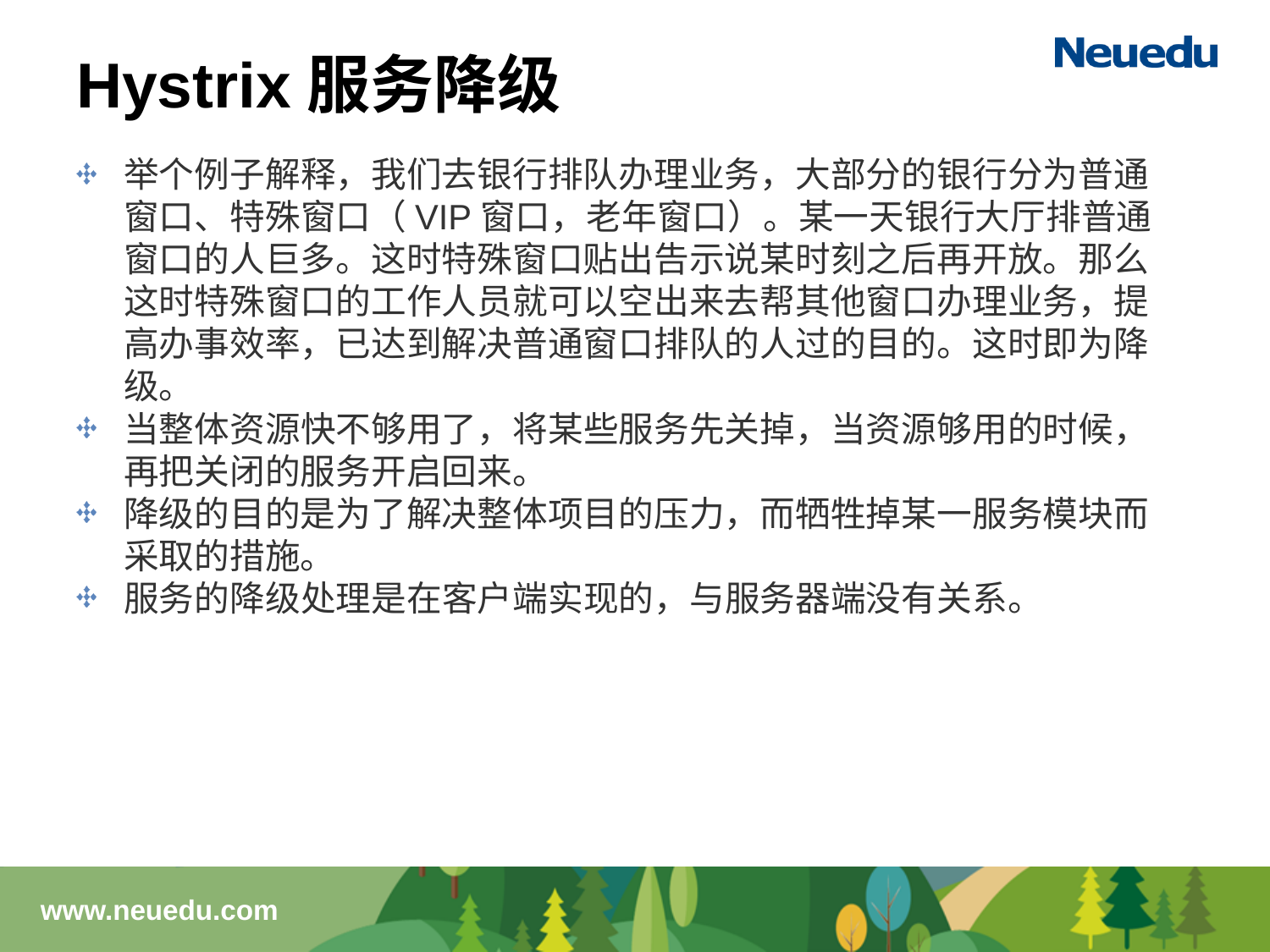

# Hystrix服务降级
举个例子解释，我们去银行排队办理业务，大部分的银行分为普通窗口、特殊窗口（VIP窗口，老年窗口）。某一天银行大厅排普通窗口的人巨多。这时特殊窗口贴出告示说某时刻之后再开放。那么这时特殊窗口的工作人员就可以空出来去帮其他窗口办理业务，提高办事效率，已达到解决普通窗口排队的人过的目的。这时即为降级。
当整体资源快不够用了，将某些服务先关掉，当资源够用的时候，再把关闭的服务开启回来。
降级的目的是为了解决整体项目的压力，而牺牲掉某一服务模块而采取的措施。
服务的降级处理是在客户端实现的，与服务器端没有关系。